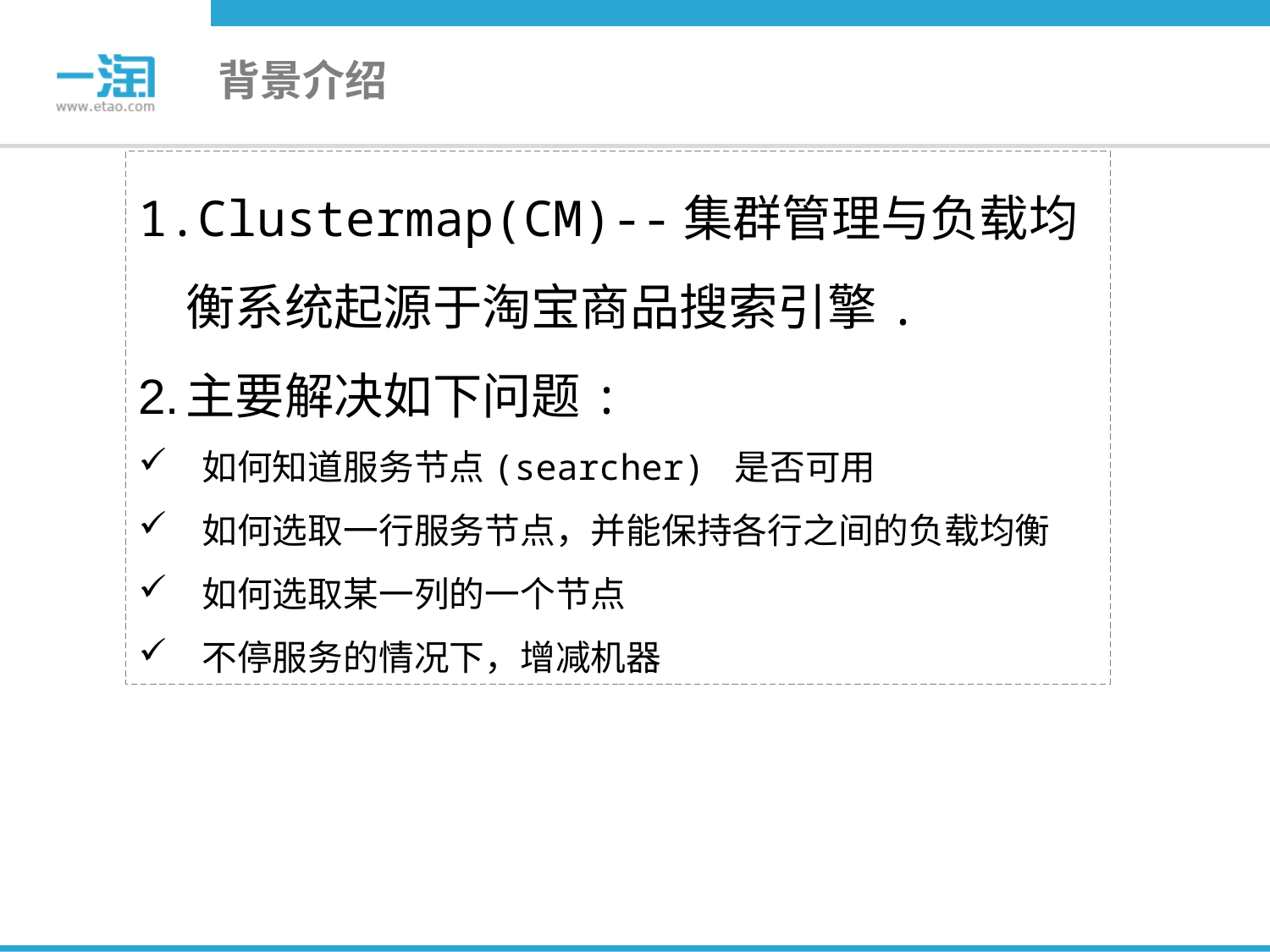

# 背景介绍
Clustermap(CM)--集群管理与负载均衡系统起源于淘宝商品搜索引擎.
主要解决如下问题:
如何知道服务节点(searcher) 是否可用
如何选取一行服务节点，并能保持各行之间的负载均衡
如何选取某一列的一个节点
不停服务的情况下，增减机器